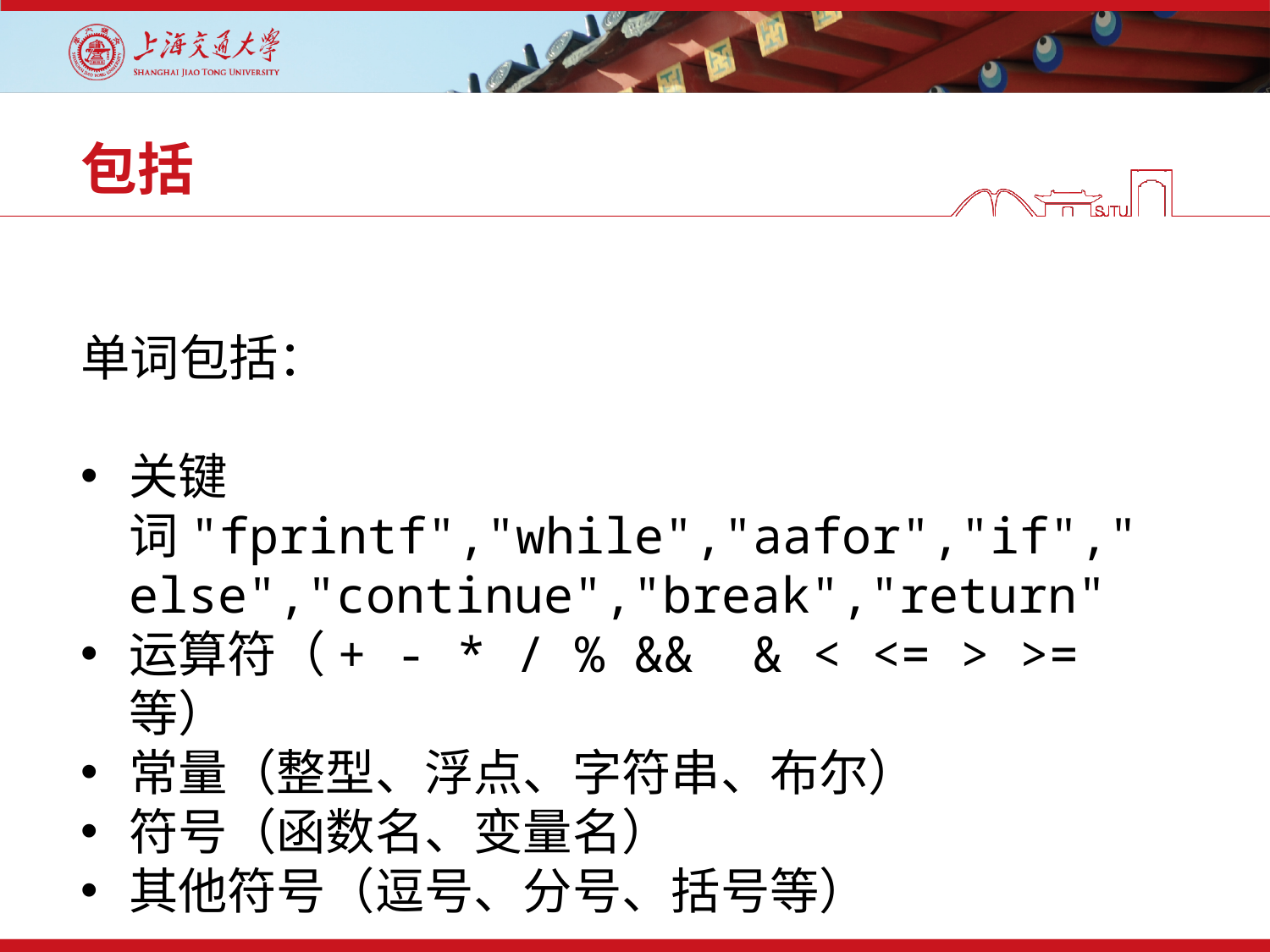

# 包括
单词包括：

关键词"fprintf","while","aafor","if","else","continue","break","return"
运算符（+ - * / % &&  & < <= > >=等）
常量（整型、浮点、字符串、布尔）
符号（函数名、变量名）
其他符号（逗号、分号、括号等）